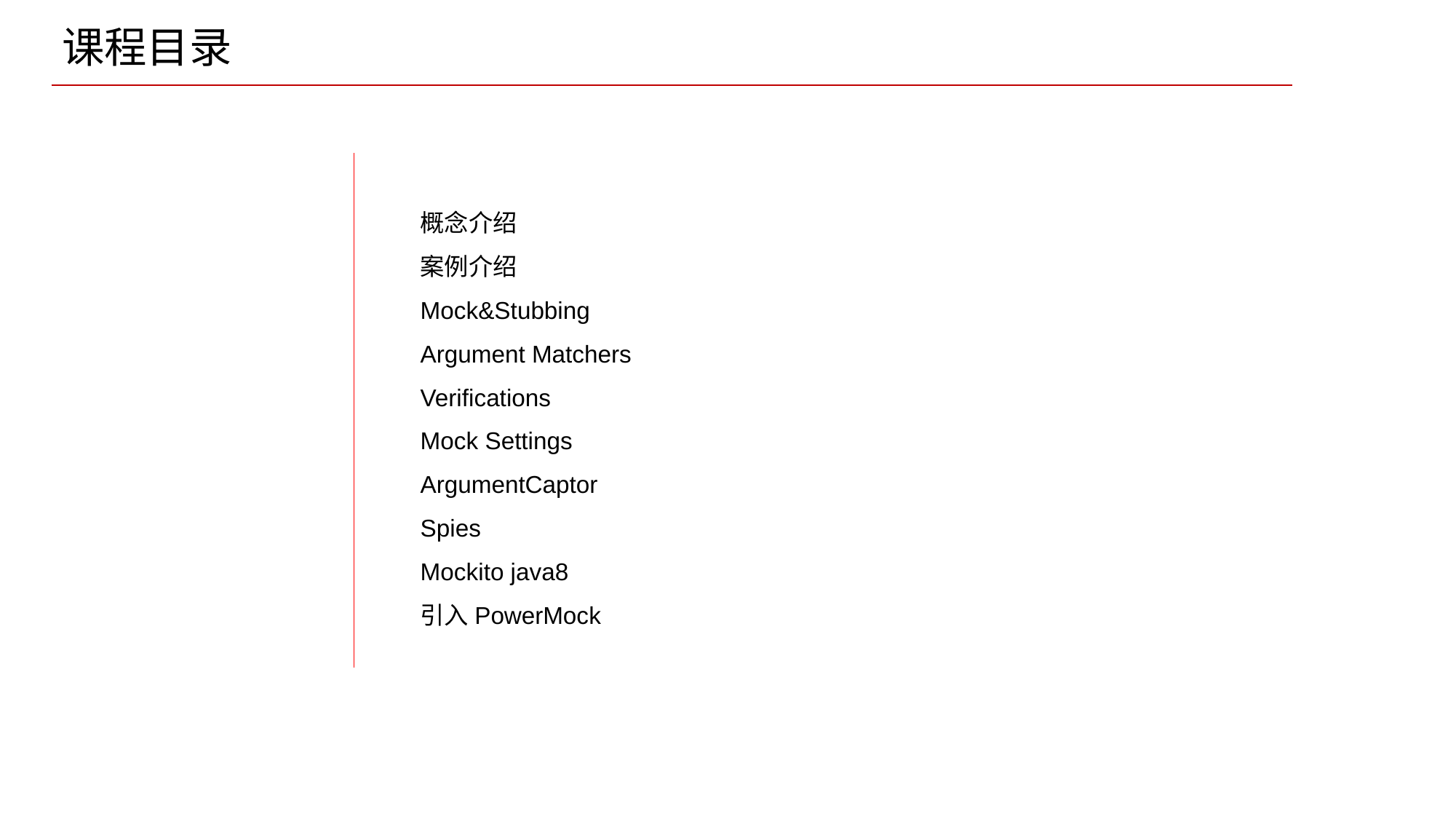

课程目录
概念介绍
案例介绍
Mock&Stubbing
Argument Matchers
Verifications
Mock Settings
ArgumentCaptor
Spies
Mockito java8
引入PowerMock